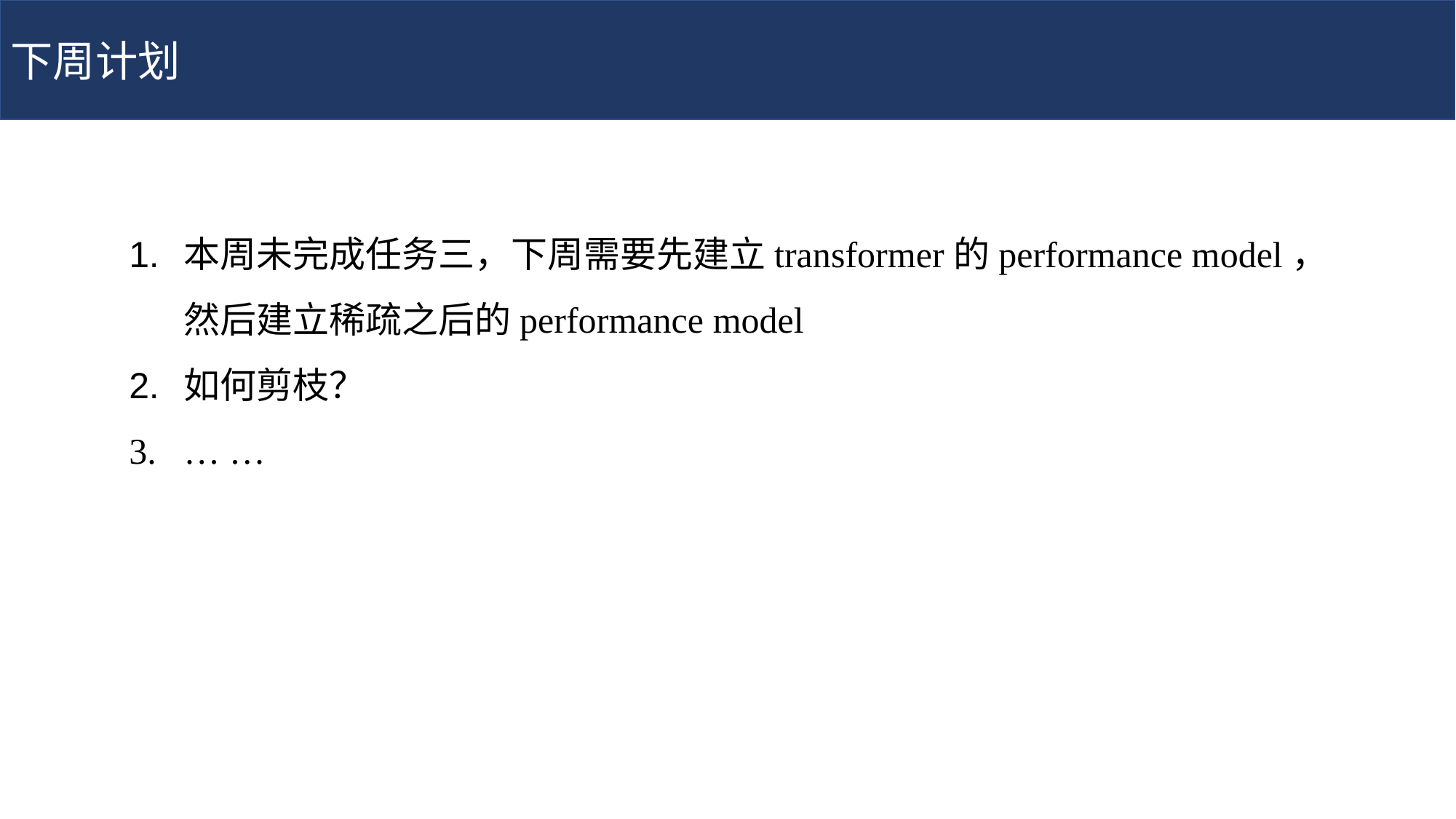

下周计划
本周未完成任务三，下周需要先建立transformer的performance model，然后建立稀疏之后的performance model
如何剪枝？
… …